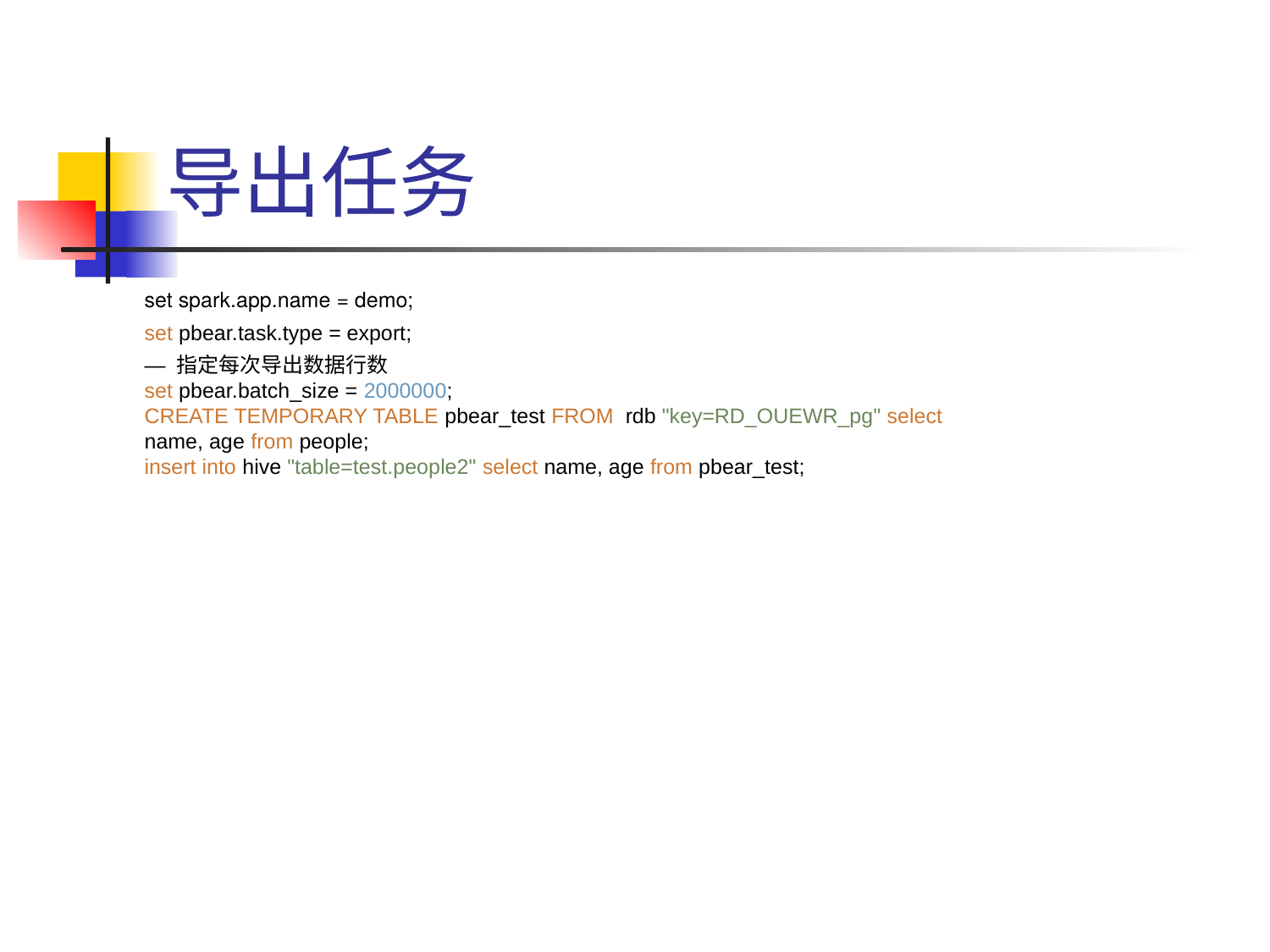

# 导出任务
set spark.app.name = demo;
set pbear.task.type = export;
— 指定每次导出数据行数
set pbear.batch_size = 2000000;
CREATE TEMPORARY TABLE pbear_test FROM  rdb "key=RD_OUEWR_pg" select name, age from people;
insert into hive "table=test.people2" select name, age from pbear_test;
14